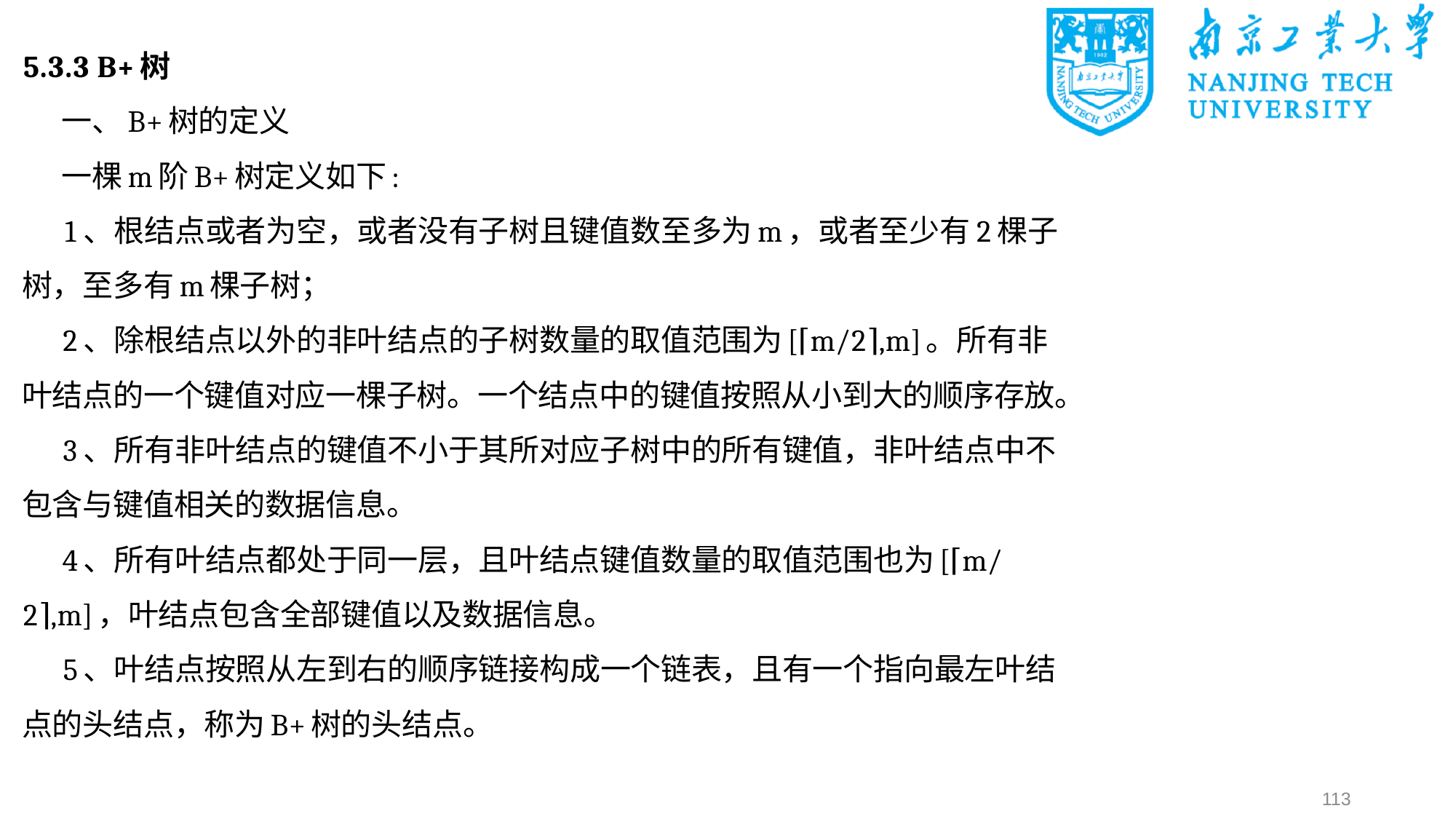

5.3.3 B+树
一、B+树的定义
一棵m阶B+树定义如下:
1、根结点或者为空，或者没有子树且键值数至多为m，或者至少有2棵子树，至多有m棵子树；
2、除根结点以外的非叶结点的子树数量的取值范围为[⌈m/2⌉,m]。所有非叶结点的一个键值对应一棵子树。一个结点中的键值按照从小到大的顺序存放。
3、所有非叶结点的键值不小于其所对应子树中的所有键值，非叶结点中不包含与键值相关的数据信息。
4、所有叶结点都处于同一层，且叶结点键值数量的取值范围也为[⌈m/2⌉,m]，叶结点包含全部键值以及数据信息。
5、叶结点按照从左到右的顺序链接构成一个链表，且有一个指向最左叶结点的头结点，称为B+树的头结点。
113